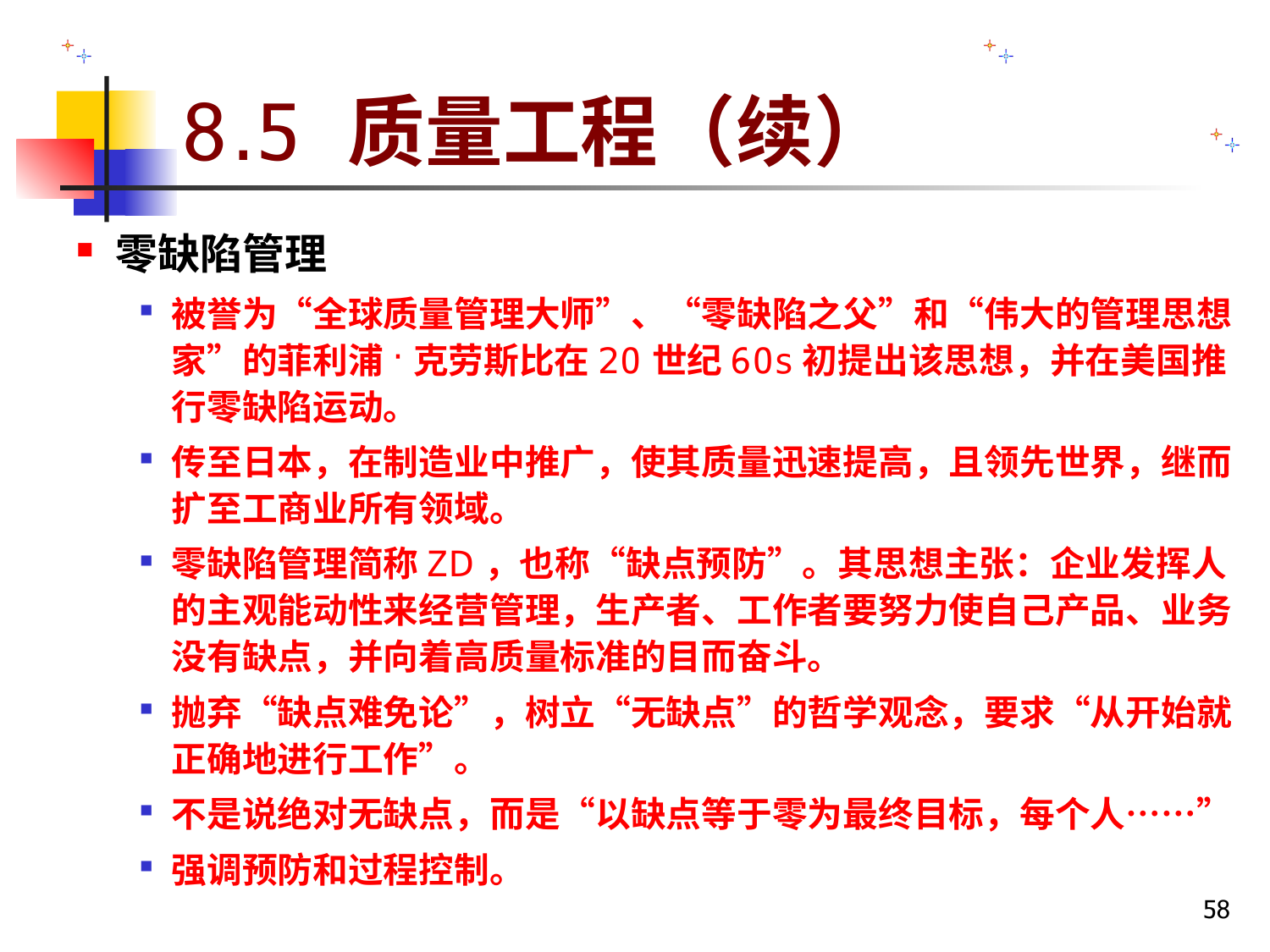

# 8.5 质量工程（续）
零缺陷管理
被誉为“全球质量管理大师”、“零缺陷之父”和“伟大的管理思想家”的菲利浦·克劳斯比在20世纪60s初提出该思想，并在美国推行零缺陷运动。
传至日本，在制造业中推广，使其质量迅速提高，且领先世界，继而扩至工商业所有领域。
零缺陷管理简称ZD，也称“缺点预防”。其思想主张：企业发挥人的主观能动性来经营管理，生产者、工作者要努力使自己产品、业务没有缺点，并向着高质量标准的目而奋斗。
抛弃“缺点难免论”，树立“无缺点”的哲学观念，要求“从开始就正确地进行工作”。
不是说绝对无缺点，而是“以缺点等于零为最终目标，每个人……”
强调预防和过程控制。

58